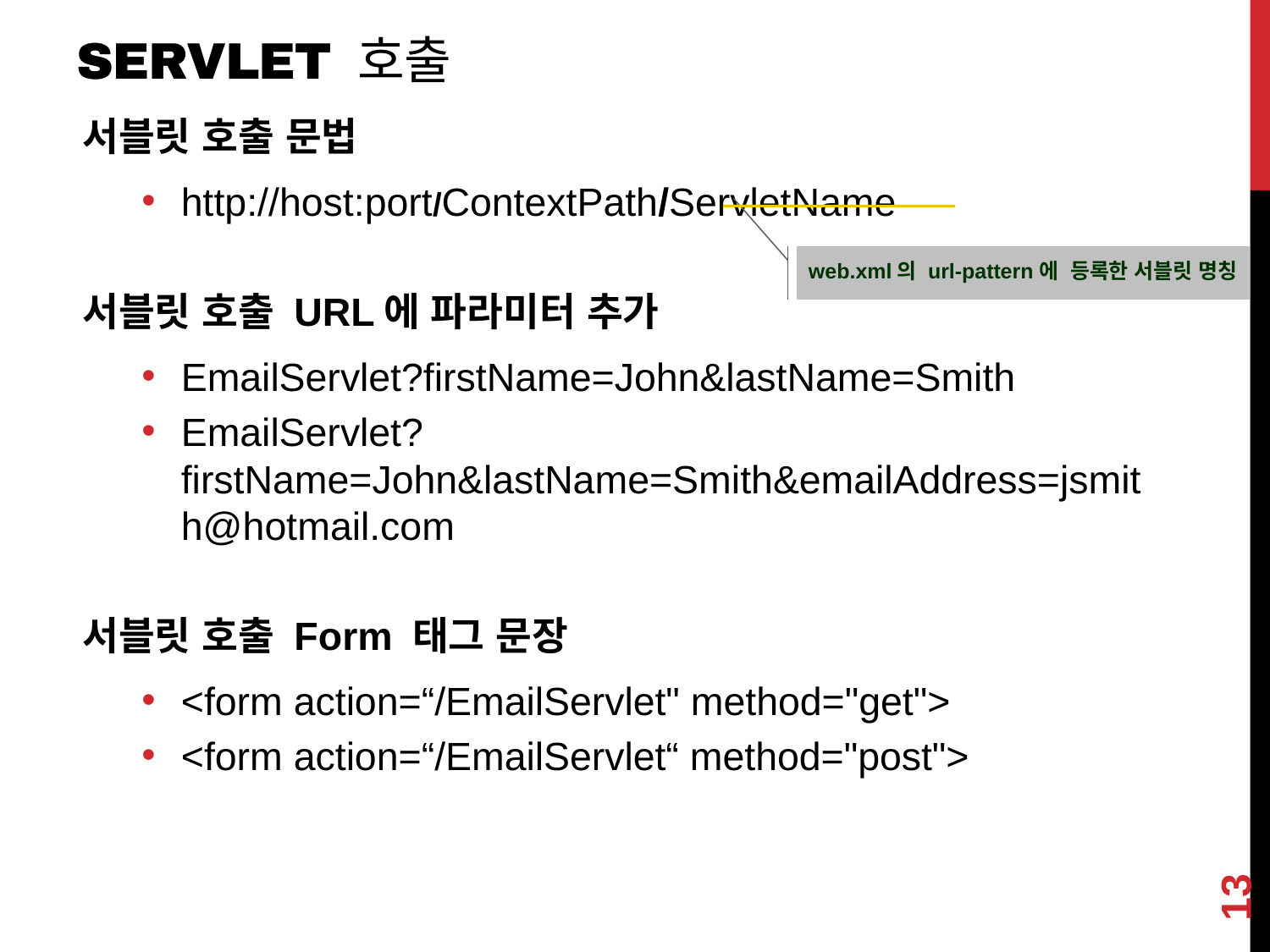

# Servlet 호출
서블릿 호출 문법
http://host:port/ContextPath/ServletName

서블릿 호출 URL에 파라미터 추가
EmailServlet?firstName=John&lastName=Smith
EmailServlet?firstName=John&lastName=Smith&emailAddress=jsmith@hotmail.com

서블릿 호출 Form 태그 문장
<form action=“/EmailServlet" method="get">
<form action=“/EmailServlet“ method="post">

web.xml의 url-pattern에  등록한 서블릿 명칭
13